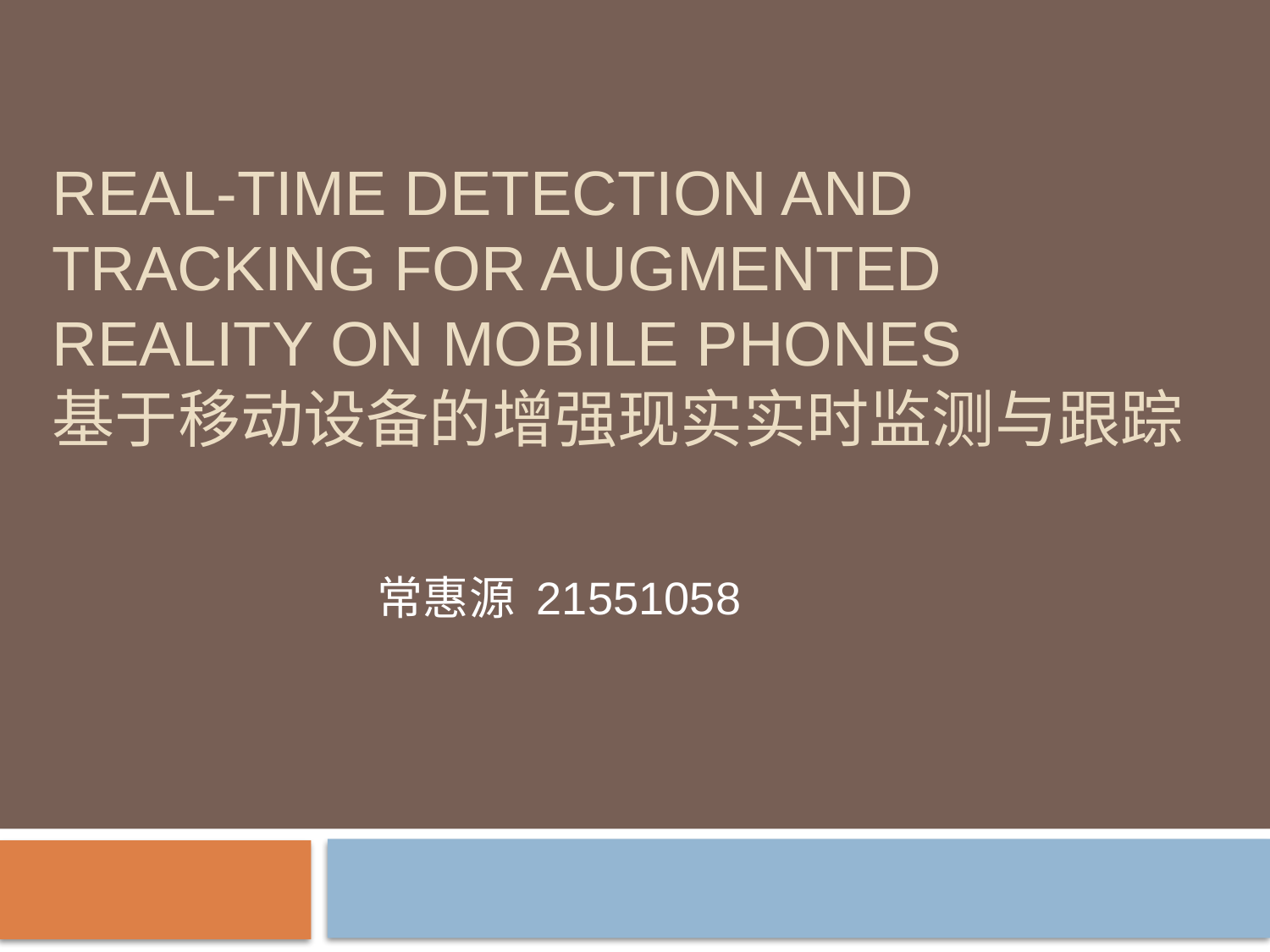

# Real-Time Detection and Tracking for Augmented Reality on Mobile Phones 基于移动设备的增强现实实时监测与跟踪
常惠源 21551058